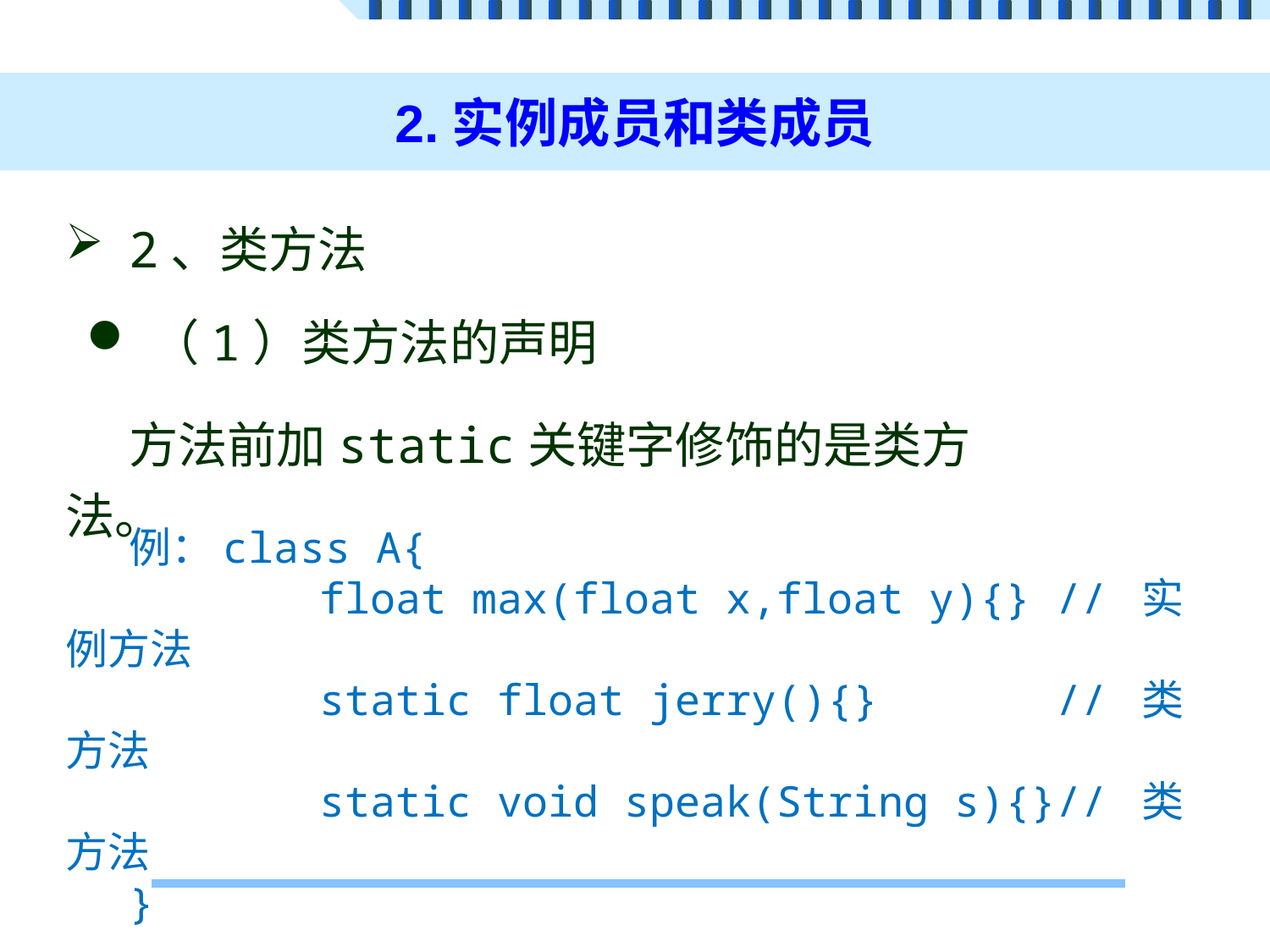

# 2.实例成员和类成员
2、类方法
（1）类方法的声明
方法前加static关键字修饰的是类方法。
例：class A{
	     float max(float x,float y){} // 实例方法
	     static float jerry(){}       // 类方法
	     static void speak(String s){}// 类方法
}